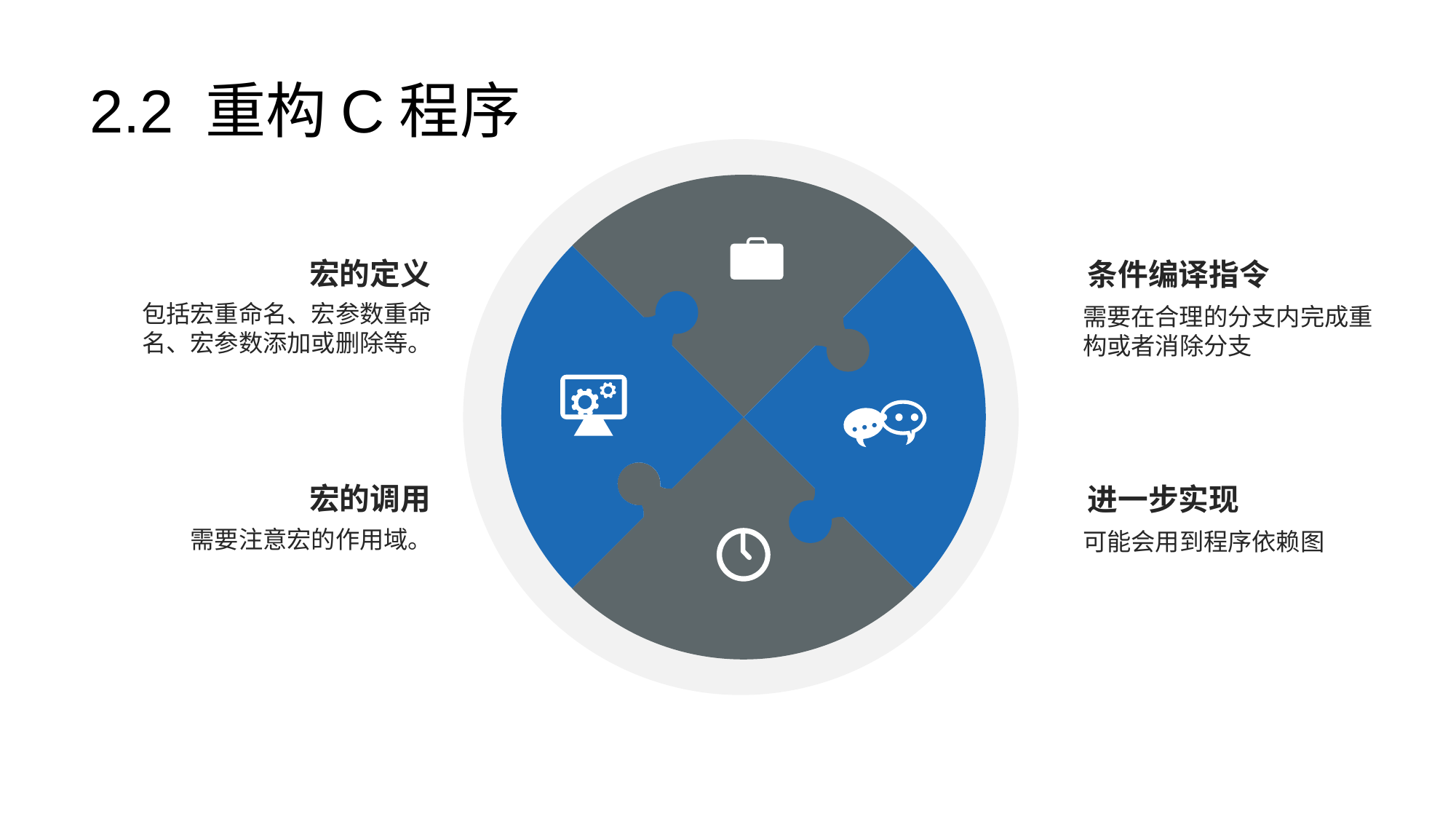

2.2 重构C程序

宏的定义
条件编译指令
包括宏重命名、宏参数重命名、宏参数添加或删除等。
需要在合理的分支内完成重构或者消除分支

宏的调用
进一步实现
需要注意宏的作用域。
可能会用到程序依赖图